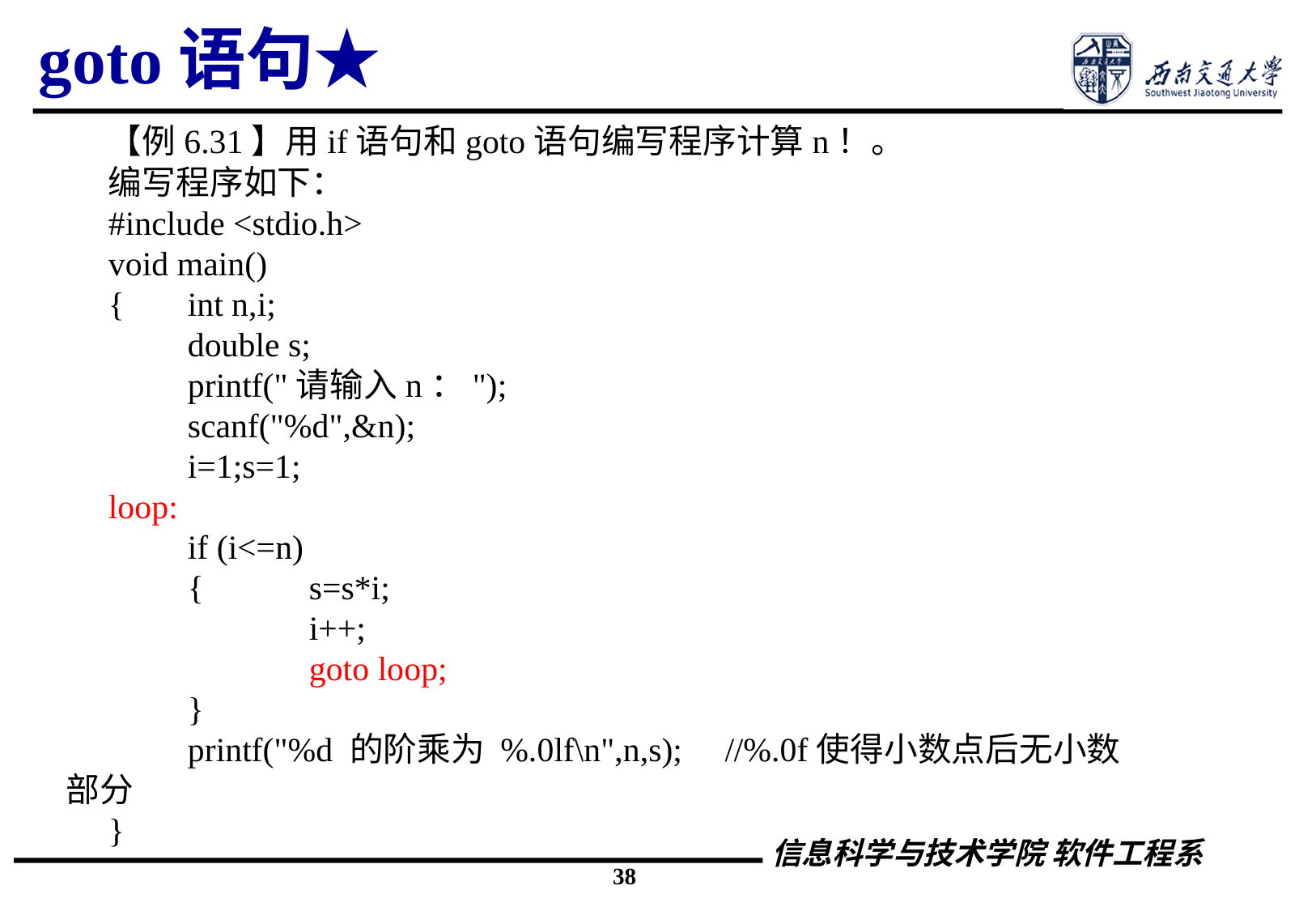

# goto语句★
【例6.31】用if语句和goto语句编写程序计算n！。
编写程序如下：
#include <stdio.h>
void main()
{	int n,i;
	double s;
	printf("请输入n：");
	scanf("%d",&n);
	i=1;s=1;
loop:
	if (i<=n)
	{	s=s*i;
		i++;
		goto loop;
	}
	printf("%d 的阶乘为 %.0lf\n",n,s);     //%.0f使得小数点后无小数部分
}
38